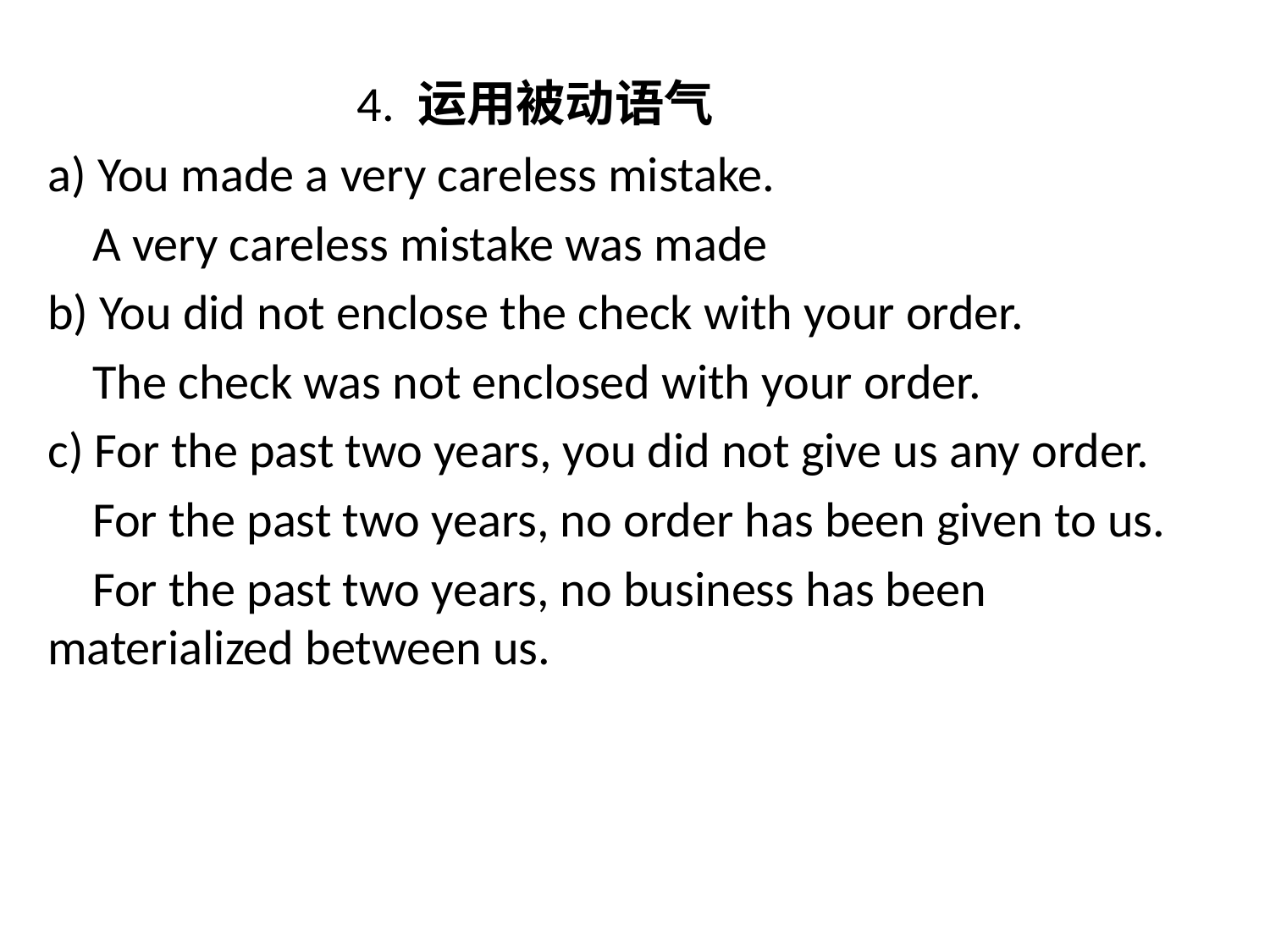

# 4. 运用被动语气
a) You made a very careless mistake.
    A very careless mistake was made
b) You did not enclose the check with your order.
    The check was not enclosed with your order.
c) For the past two years, you did not give us any order.
    For the past two years, no order has been given to us.
    For the past two years, no business has been materialized between us.